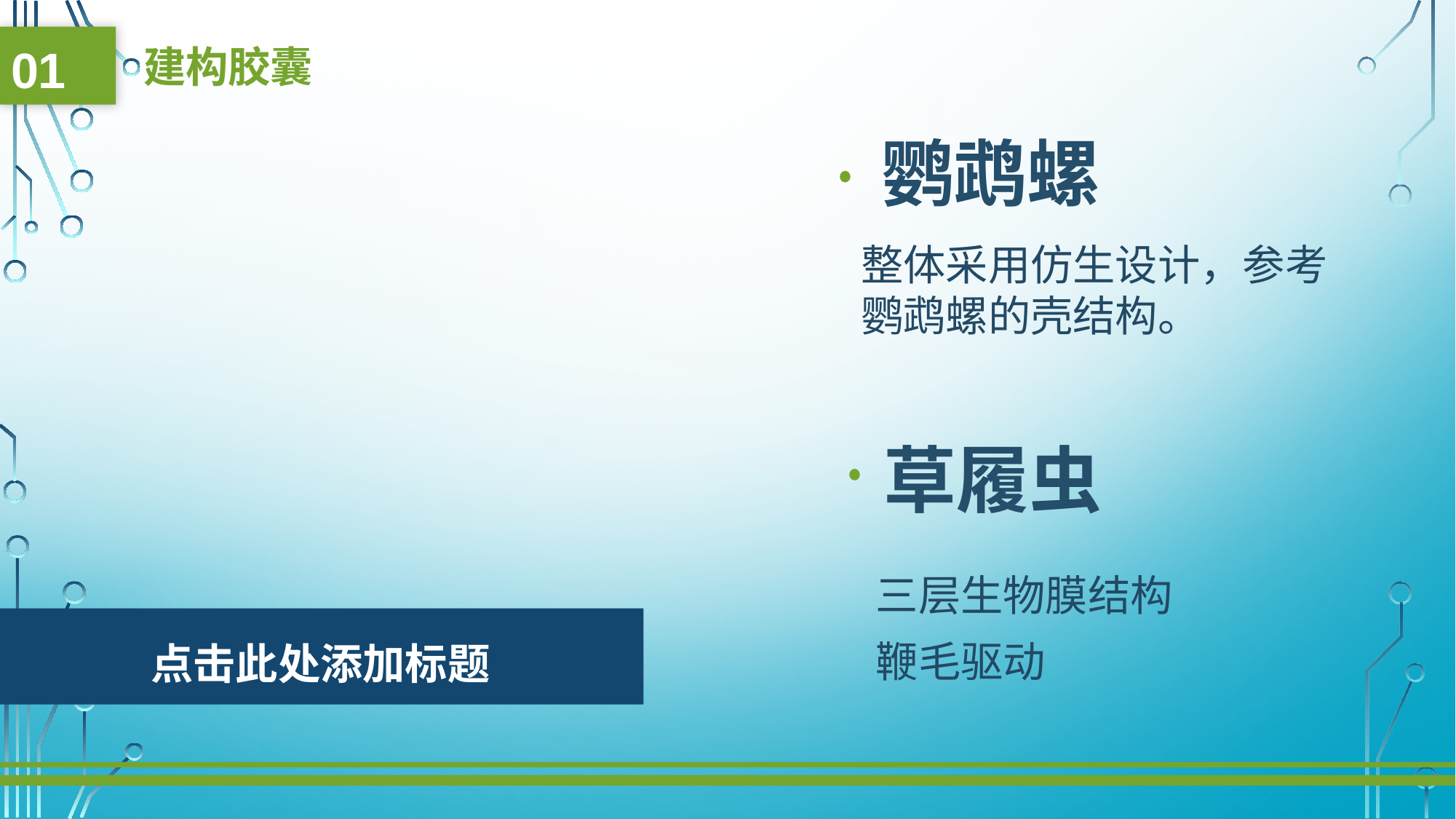

01
建构胶囊
鹦鹉螺

整体采用仿生设计，参考鹦鹉螺的壳结构。
草履虫

三层生物膜结构
鞭毛驱动

点击此处添加标题